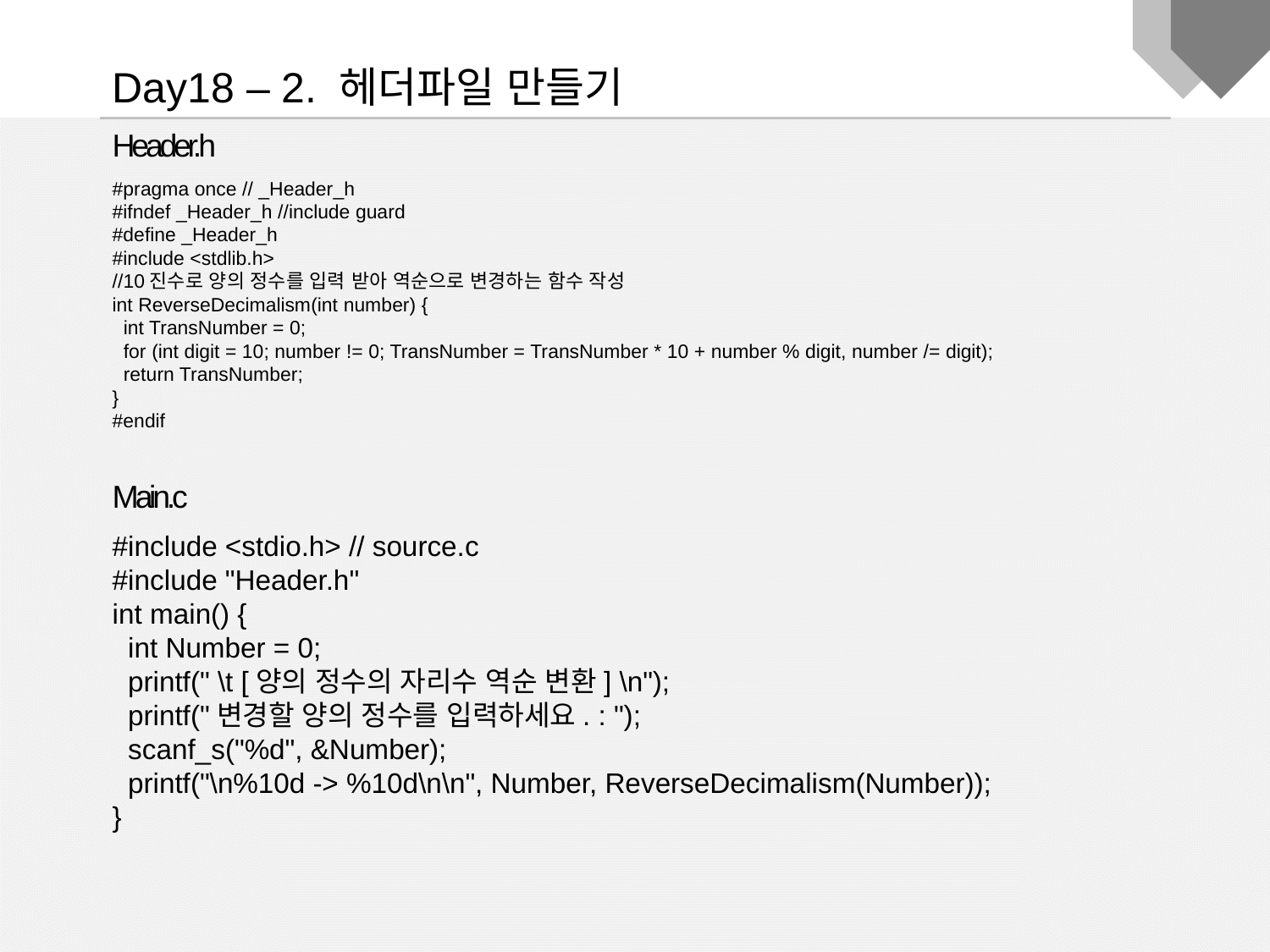

Day18 – 2. 헤더파일 만들기
Header.h
#pragma once // _Header_h
#ifndef _Header_h //include guard
#define _Header_h
#include <stdlib.h>
//10진수로 양의 정수를 입력 받아 역순으로 변경하는 함수 작성
int ReverseDecimalism(int number) {
  int TransNumber = 0;
  for (int digit = 10; number != 0; TransNumber = TransNumber * 10 + number % digit, number /= digit);
  return TransNumber;
}
#endif
Main.c
#include <stdio.h> // source.c
#include "Header.h"
int main() {
  int Number = 0;
  printf(" \t [양의 정수의 자리수 역순 변환] \n");
  printf("변경할 양의 정수를 입력하세요. : ");
  scanf_s("%d", &Number);
  printf("\n%10d -> %10d\n\n", Number, ReverseDecimalism(Number));
}